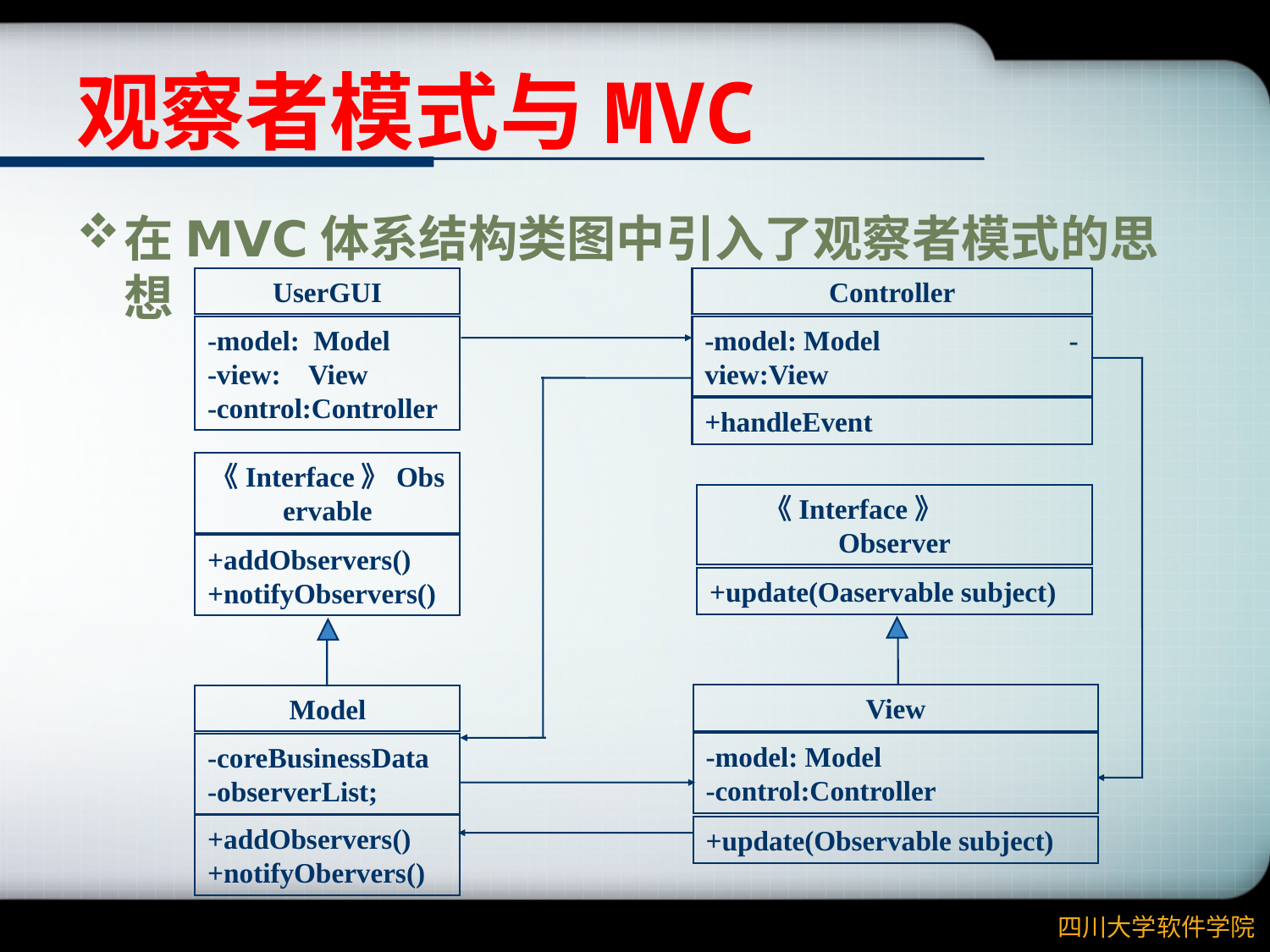

# 观察者模式与MVC
在MVC体系结构类图中引入了观察者模式的思想

UserGUI
-model:  Model        -view:    View          -control:Controller
Controller
-model: Model                           -view:View
+handleEvent

《Interface》Observable
+addObservers()     +notifyObservers()
《Interface》              Observer
+update(Oaservable subject)

View
-model: Model                            -control:Controller
+update(Observable subject)
Model
-coreBusinessData  -observerList;
+addObservers()  +notifyObervers()